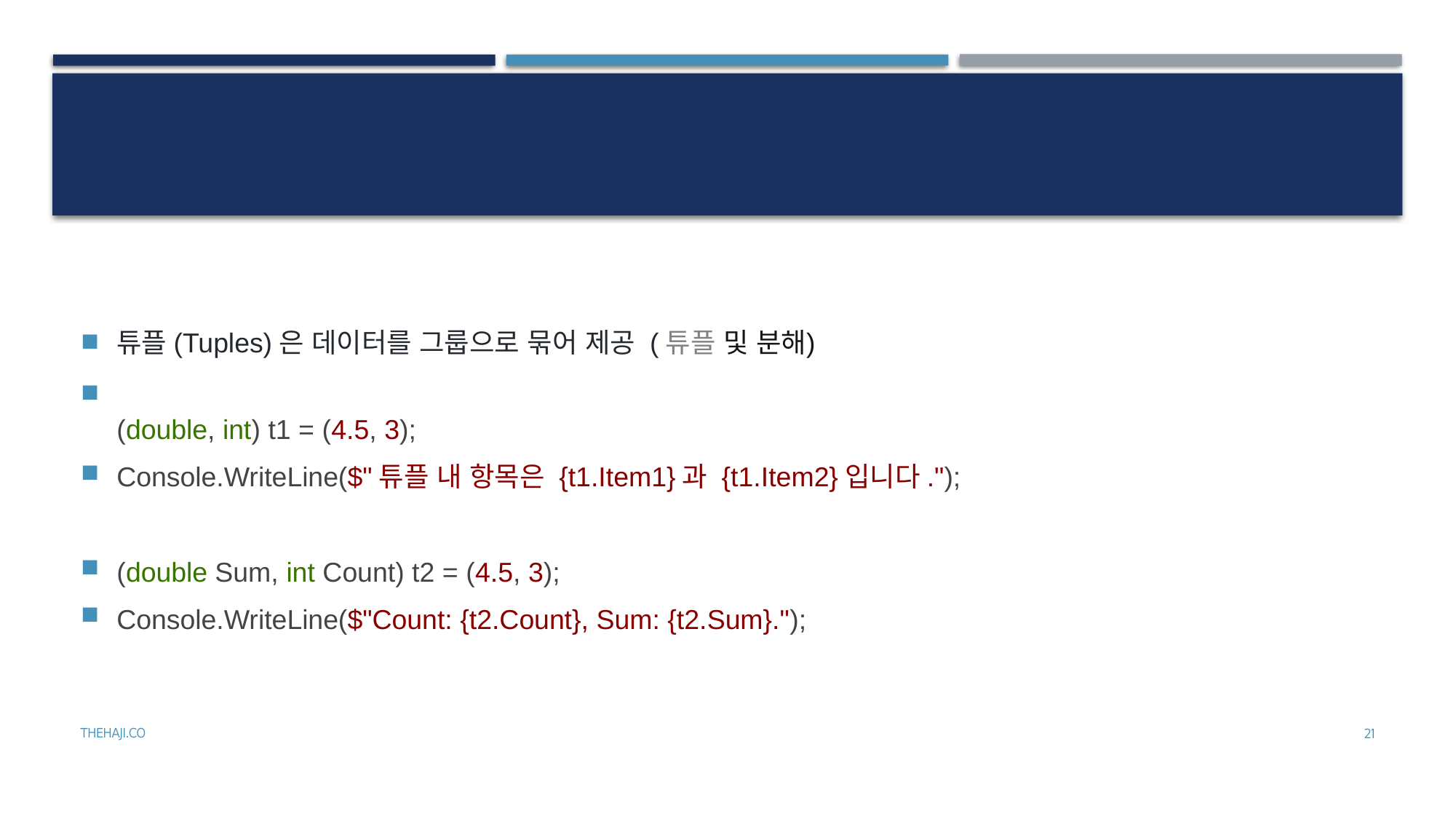

#
튜플(Tuples)은 데이터를 그룹으로 묶어 제공 (튜플 및 분해)
(double, int) t1 = (4.5, 3);
Console.WriteLine($"튜플 내 항목은 {t1.Item1}과 {t1.Item2}입니다.");

(double Sum, int Count) t2 = (4.5, 3);
Console.WriteLine($"Count: {t2.Count}, Sum: {t2.Sum}.");
thehaji.co
21